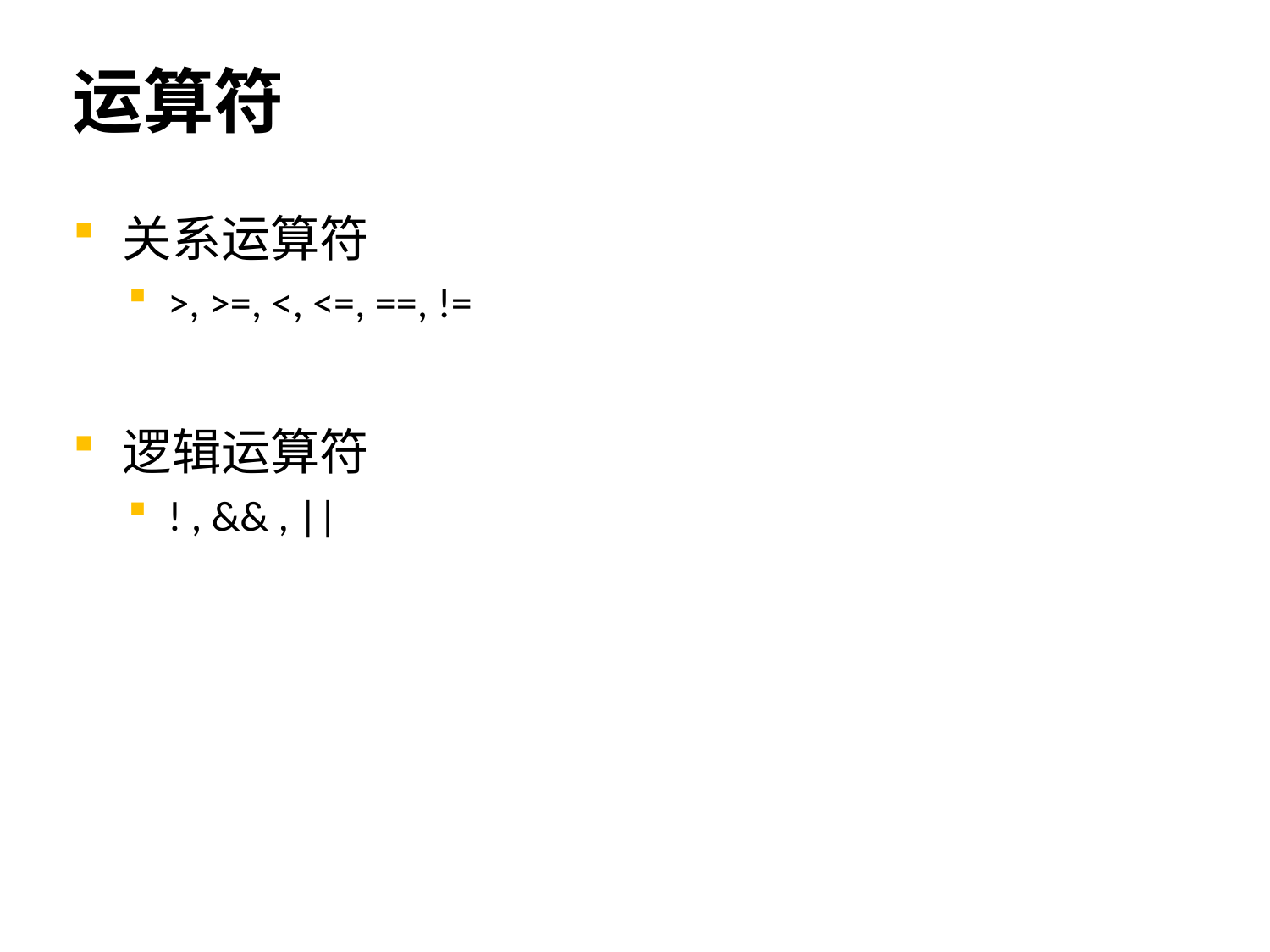

# 运算符
关系运算符
>, >=, <, <=, ==, !=

逻辑运算符
! , && , ||